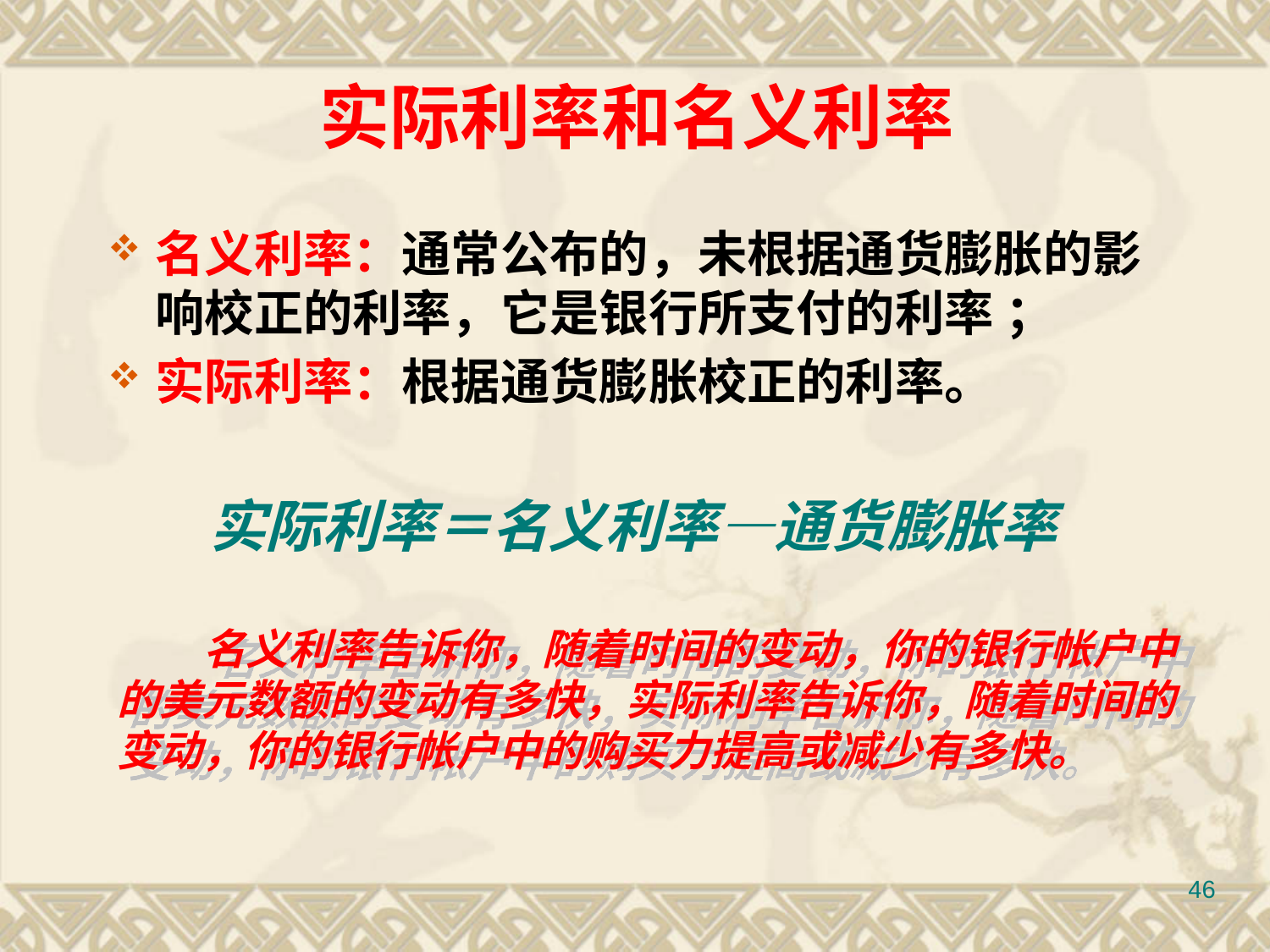

# 实际利率和名义利率
名义利率：通常公布的，未根据通货膨胀的影响校正的利率，它是银行所支付的利率 ；
实际利率：根据通货膨胀校正的利率。

        实际利率＝名义利率—通货膨胀率
        名义利率告诉你，随着时间的变动，你的银行帐户中的美元数额的变动有多快，实际利率告诉你，随着时间的变动，你的银行帐户中的购买力提高或减少有多快。
46